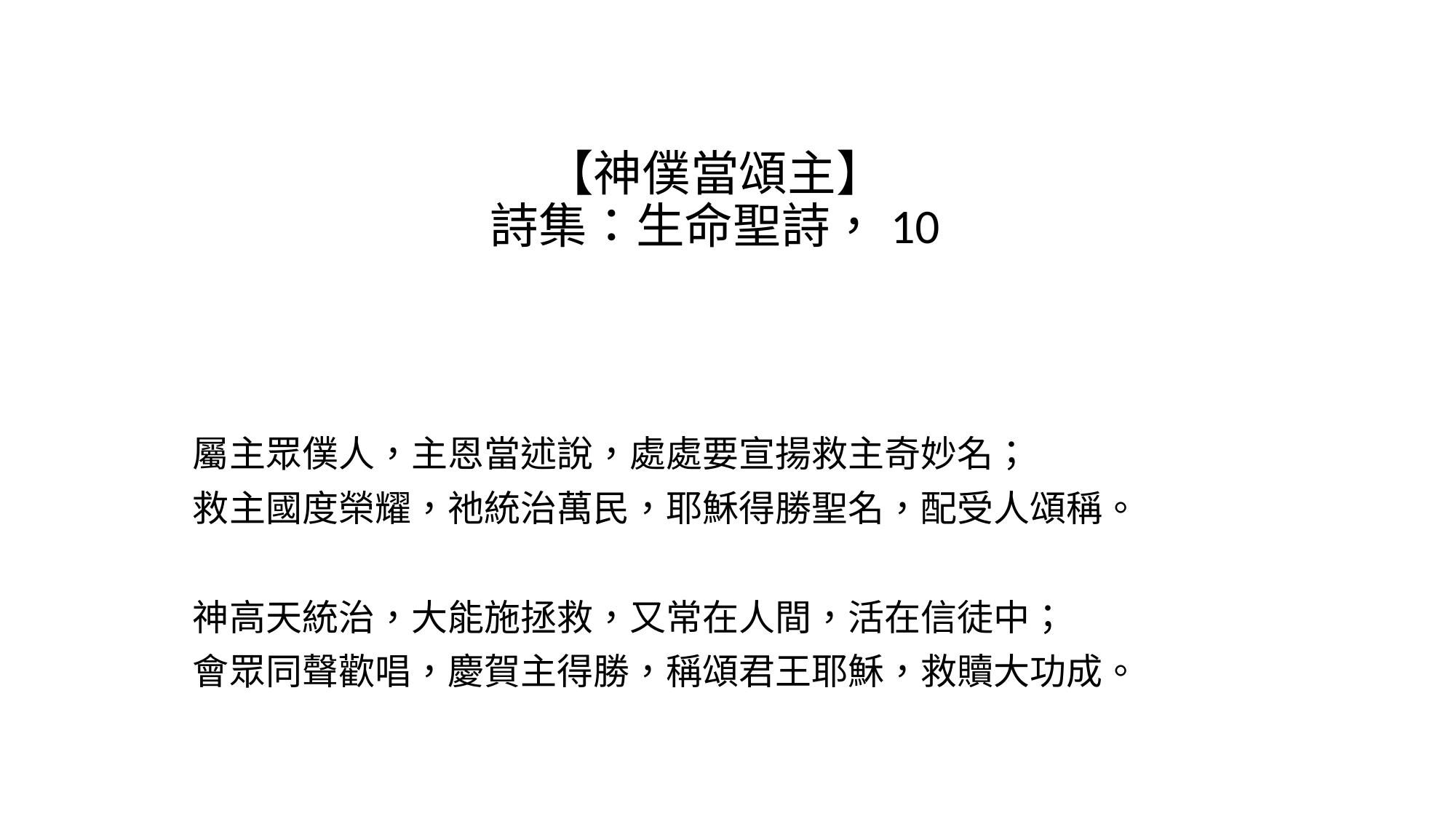

# 【神僕當頌主】 詩集：生命聖詩，10
屬主眾僕人，主恩當述說，處處要宣揚救主奇妙名；
救主國度榮耀，祂統治萬民，耶穌得勝聖名，配受人頌稱。

神高天統治，大能施拯救，又常在人間，活在信徒中；
會眾同聲歡唱，慶賀主得勝，稱頌君王耶穌，救贖大功成。